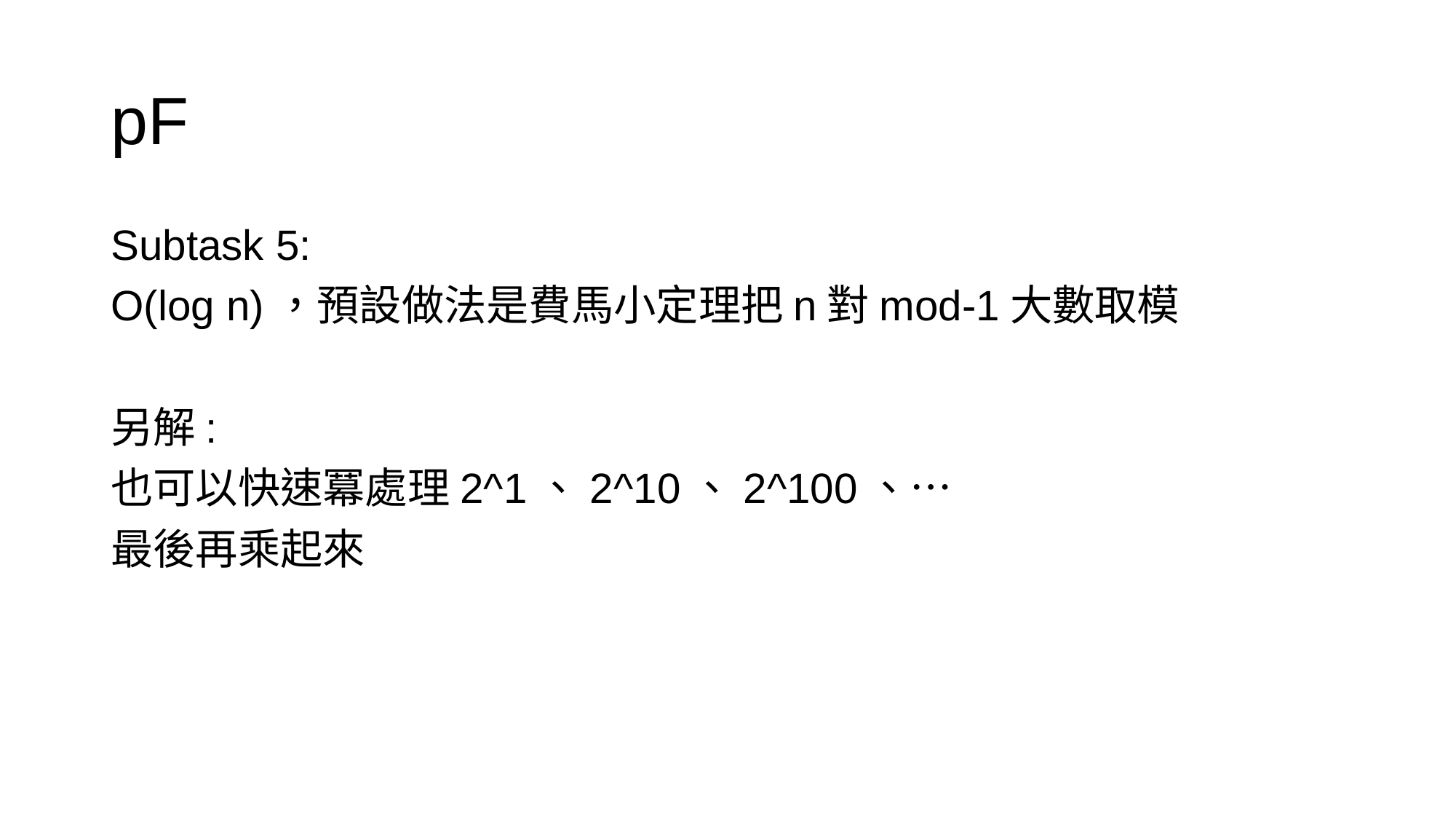

# pF
Subtask 5:
O(log n)，預設做法是費馬小定理把n對mod-1大數取模

另解:
也可以快速冪處理2^1、2^10、2^100、…
最後再乘起來